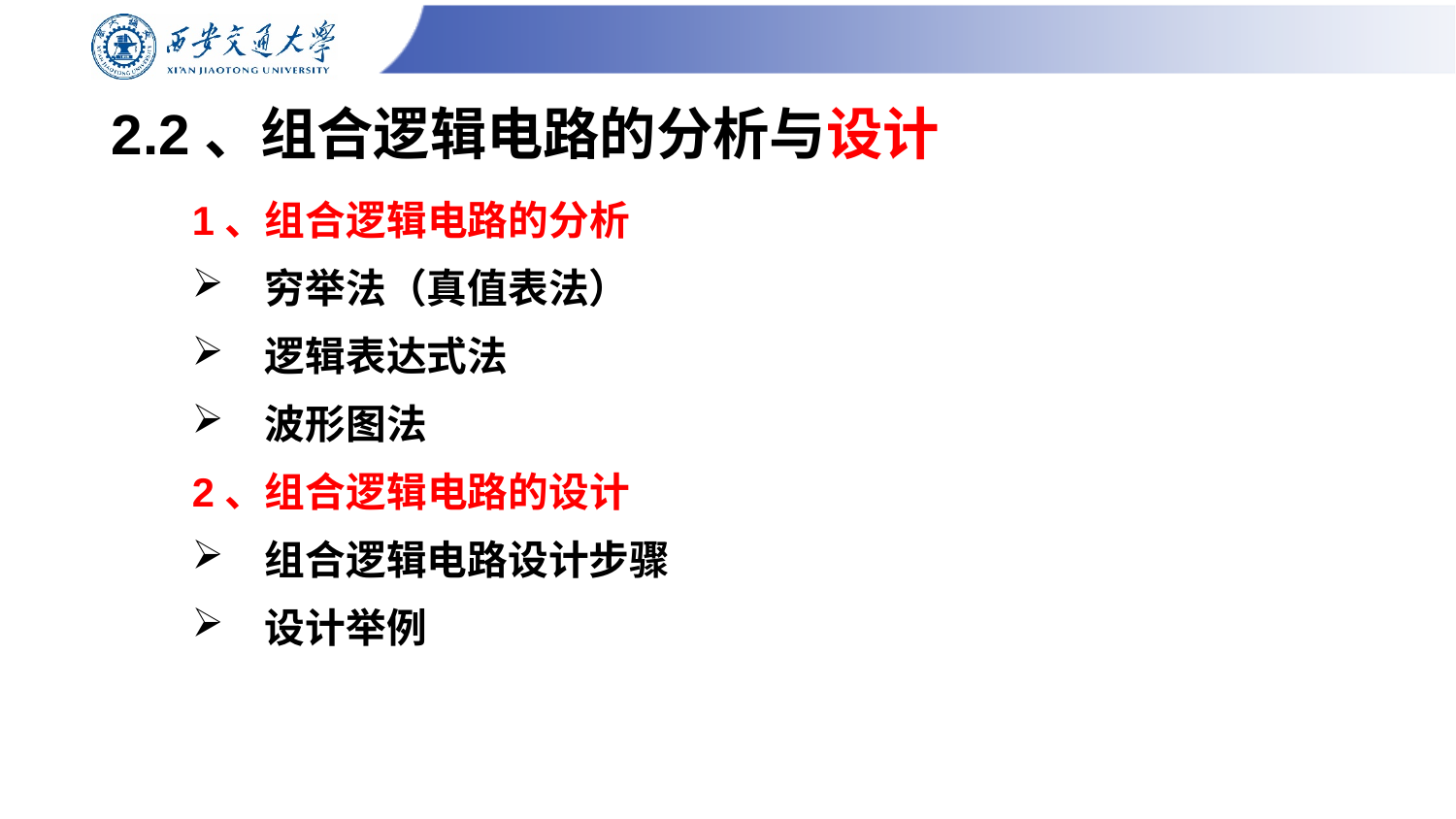

# 2.2、组合逻辑电路的分析与设计
1、组合逻辑电路的分析
穷举法（真值表法）
逻辑表达式法
波形图法
2、组合逻辑电路的设计
组合逻辑电路设计步骤
设计举例